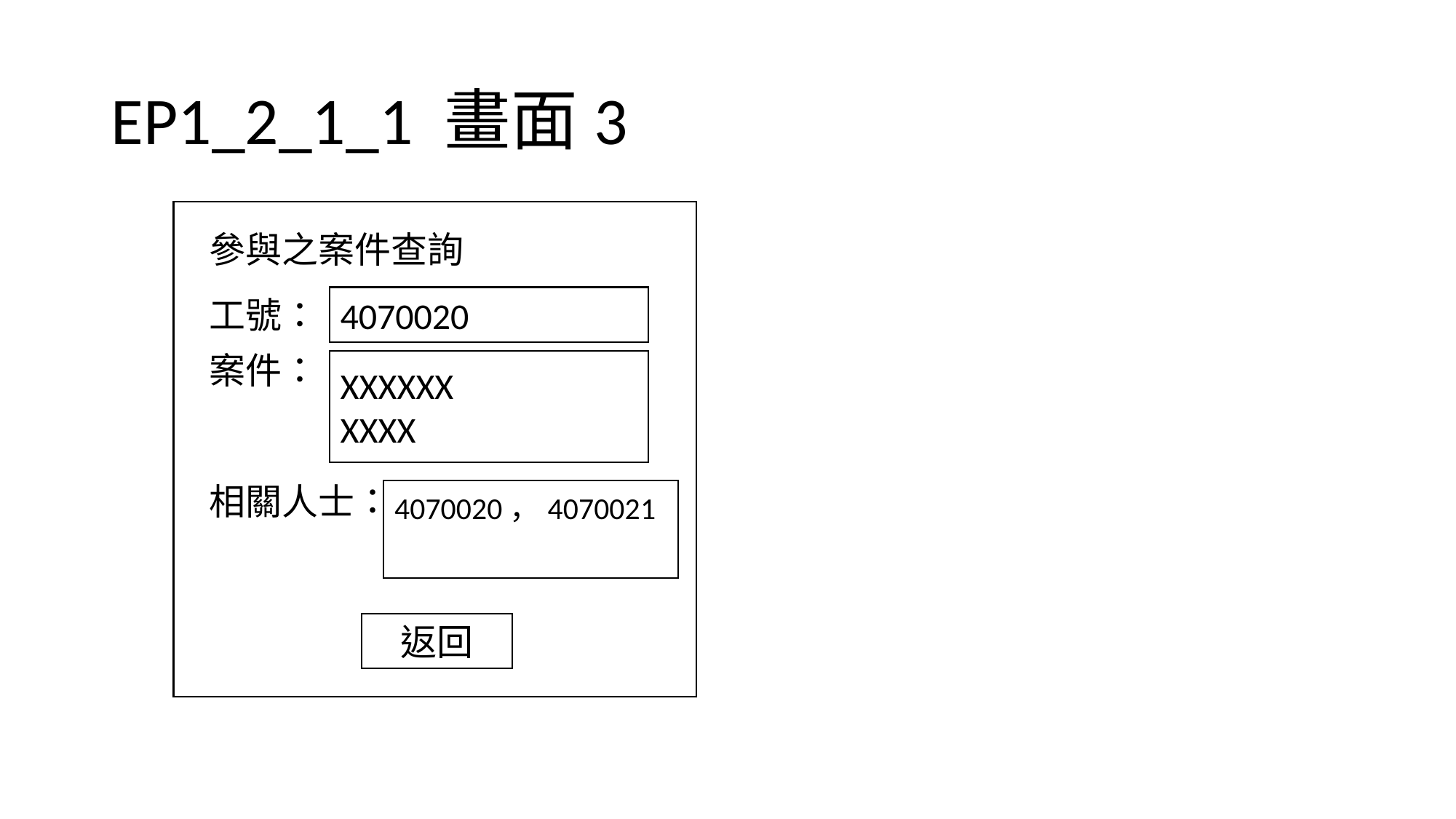

# EP1_2_1_1 畫面3

參與之案件查詢
工號：
4070020
案件：
XXXXXX
XXXX
相關人士：
4070020，4070021

返回